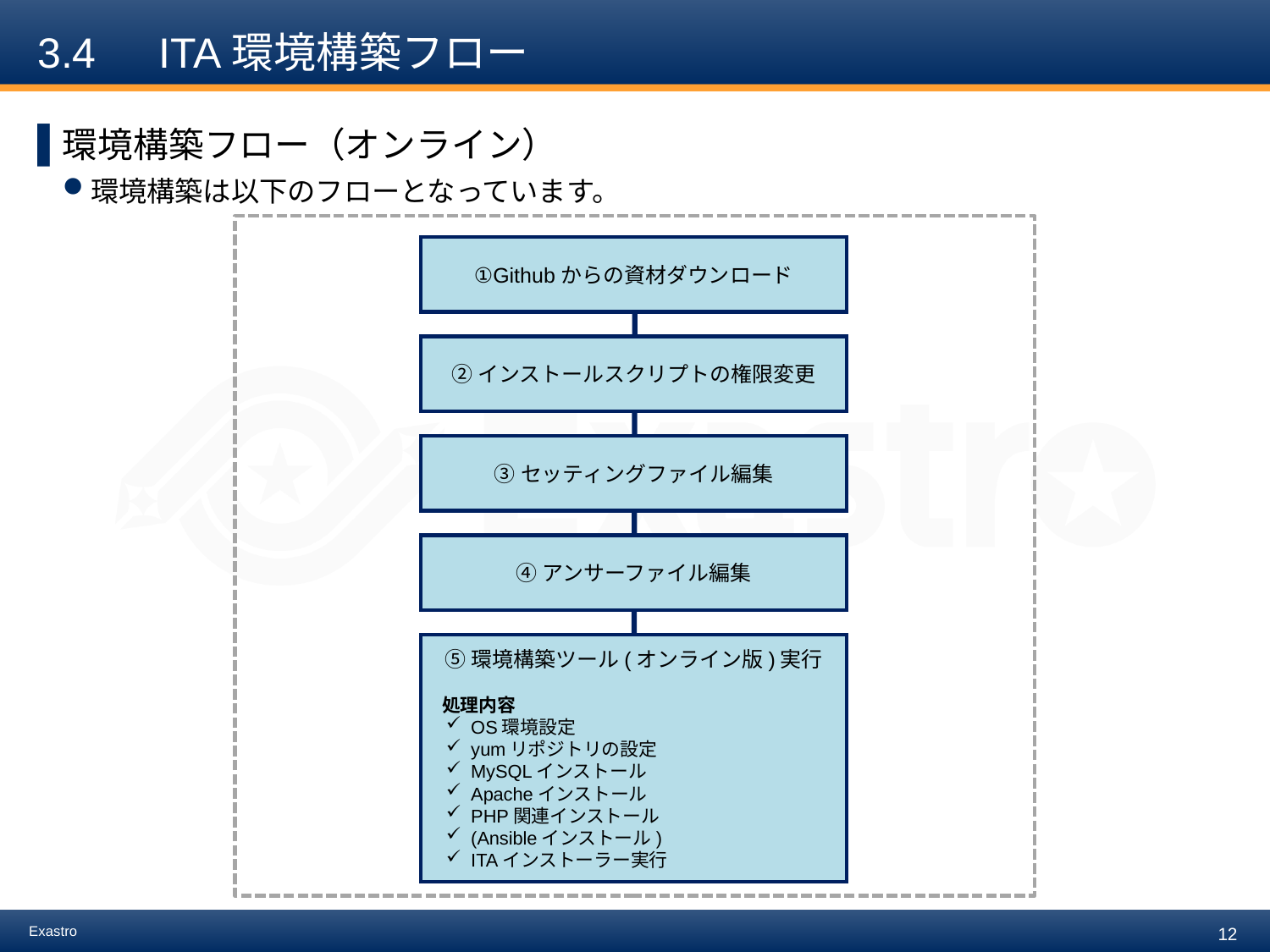

# 3.4　ITA環境構築フロー

環境構築フロー（オンライン）
環境構築は以下のフローとなっています。

①Githubからの資材ダウンロード
②インストールスクリプトの権限変更
③セッティングファイル編集
④アンサーファイル編集
⑤環境構築ツール(オンライン版)実行

 処理内容
OS環境設定
yumリポジトリの設定
MySQLインストール
Apacheインストール
PHP関連インストール
(Ansibleインストール)
ITAインストーラー実行